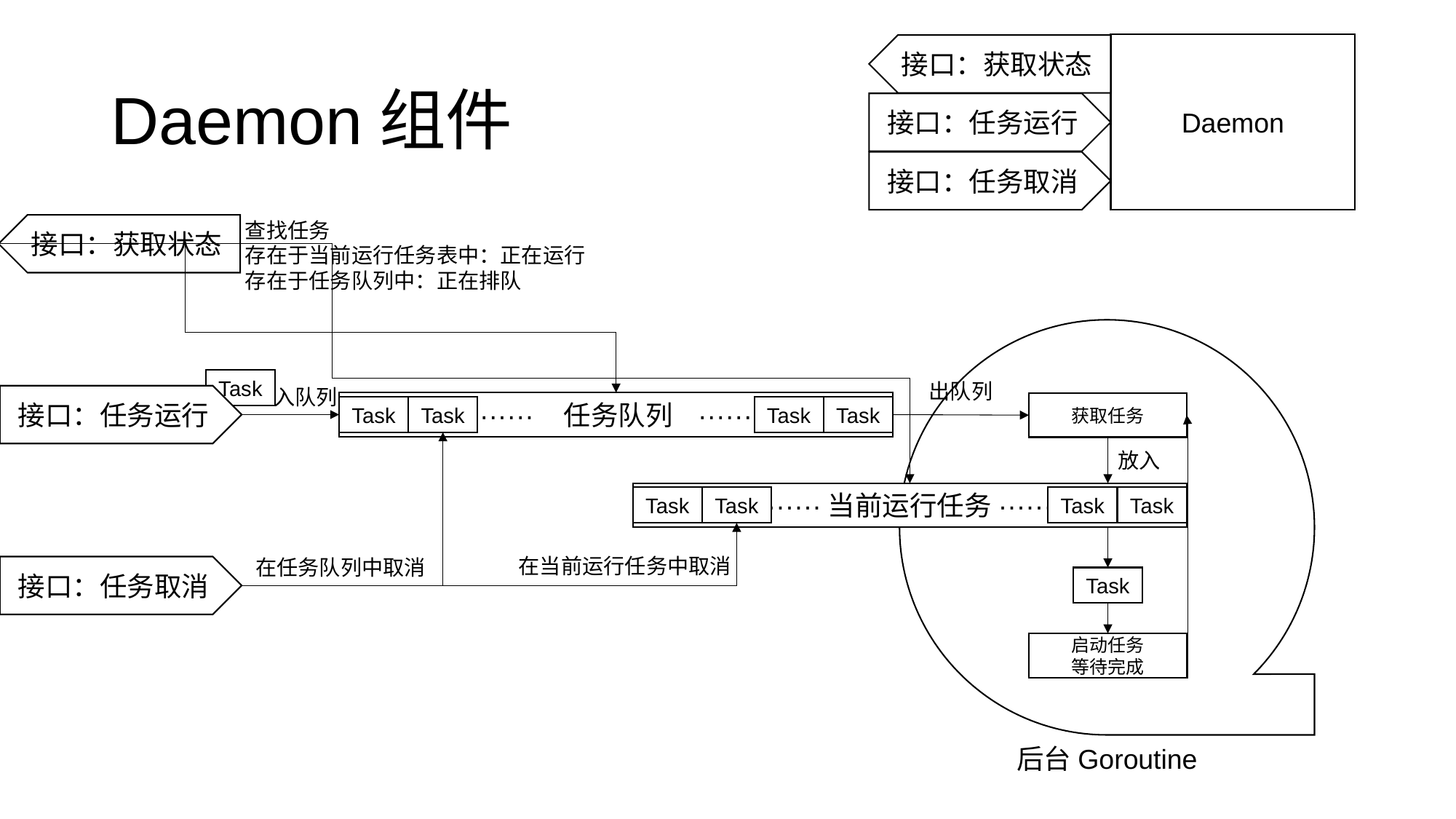

Daemon
接口：获取状态
接口：任务运行
接口：任务取消
# Daemon组件
查找任务
存在于当前运行任务表中：正在运行
存在于任务队列中：正在排队
接口：获取状态

Task
出队列
入队列
接口：任务运行
······   任务队列   ······
Task
Task
Task
Task
获取任务
放入
······当前运行任务······
Task
Task
Task
Task
Task
启动任务
等待完成
在当前运行任务中取消
在任务队列中取消
接口：任务取消
后台Goroutine